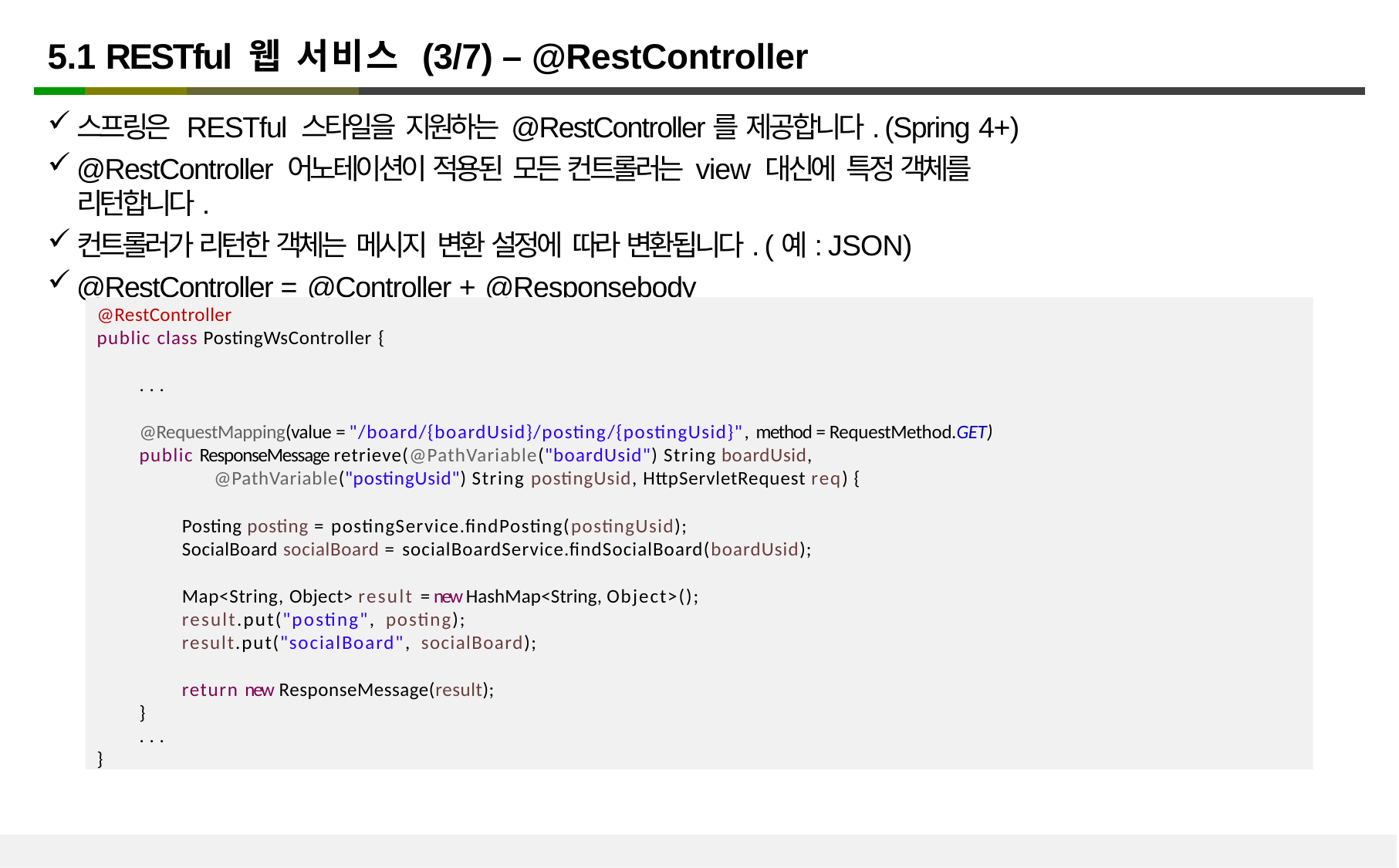

# 5.1 RESTful 웹 서비스 (3/7) – @RestController
스프링은 RESTful 스타일을  지원하는 @RestController를 제공합니다. (Spring 4+)
@RestController 어노테이션이 적용된  모든 컨트롤러는 view 대신에  특정 객체를 리턴합니다.
컨트롤러가 리턴한  객체는 메시지  변환 설정에  따라 변환됩니다. (예: JSON)
@RestController = @Controller + @Responsebody
@RestController
public class PostingWsController {

...

@RequestMapping(value = "/board/{boardUsid}/posting/{postingUsid}", method = RequestMethod.GET)
public ResponseMessage retrieve(@PathVariable("boardUsid") String boardUsid,
@PathVariable("postingUsid") String postingUsid, HttpServletRequest req) {

Posting posting = postingService.findPosting(postingUsid);
SocialBoard socialBoard = socialBoardService.findSocialBoard(boardUsid);

Map<String, Object> result = new HashMap<String, Object>();  result.put("posting", posting);
result.put("socialBoard", socialBoard);

return new ResponseMessage(result);
}
...
}